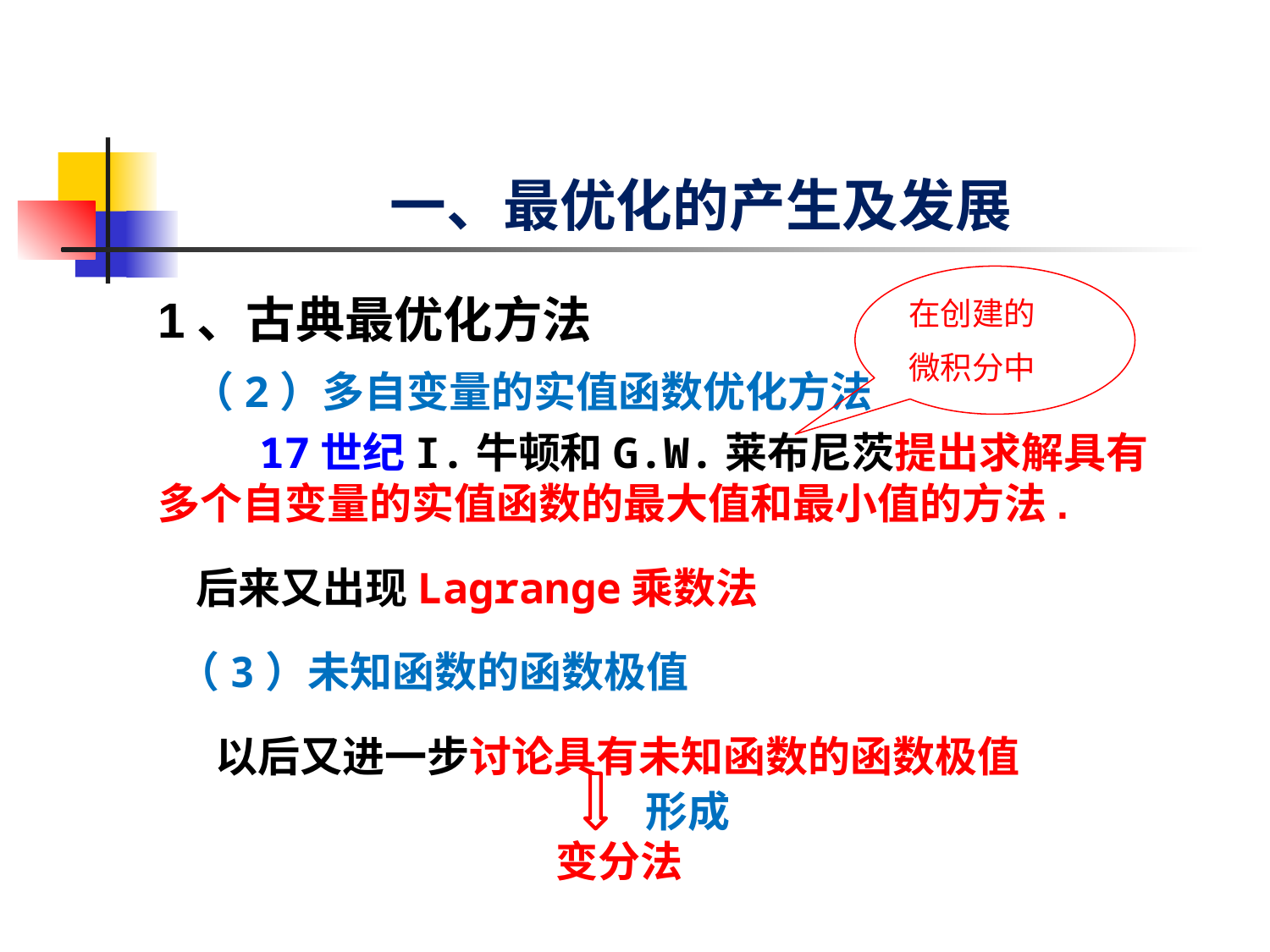

# 一、最优化的产生及发展
在创建的
微积分中
1、古典最优化方法
  （2）多自变量的实值函数优化方法
    17世纪I.牛顿和G.W.莱布尼茨提出求解具有多个自变量的实值函数的最大值和最小值的方法.
   后来又出现Lagrange乘数法
 （3）未知函数的函数极值
     以后又进一步讨论具有未知函数的函数极值

形成
  变分法